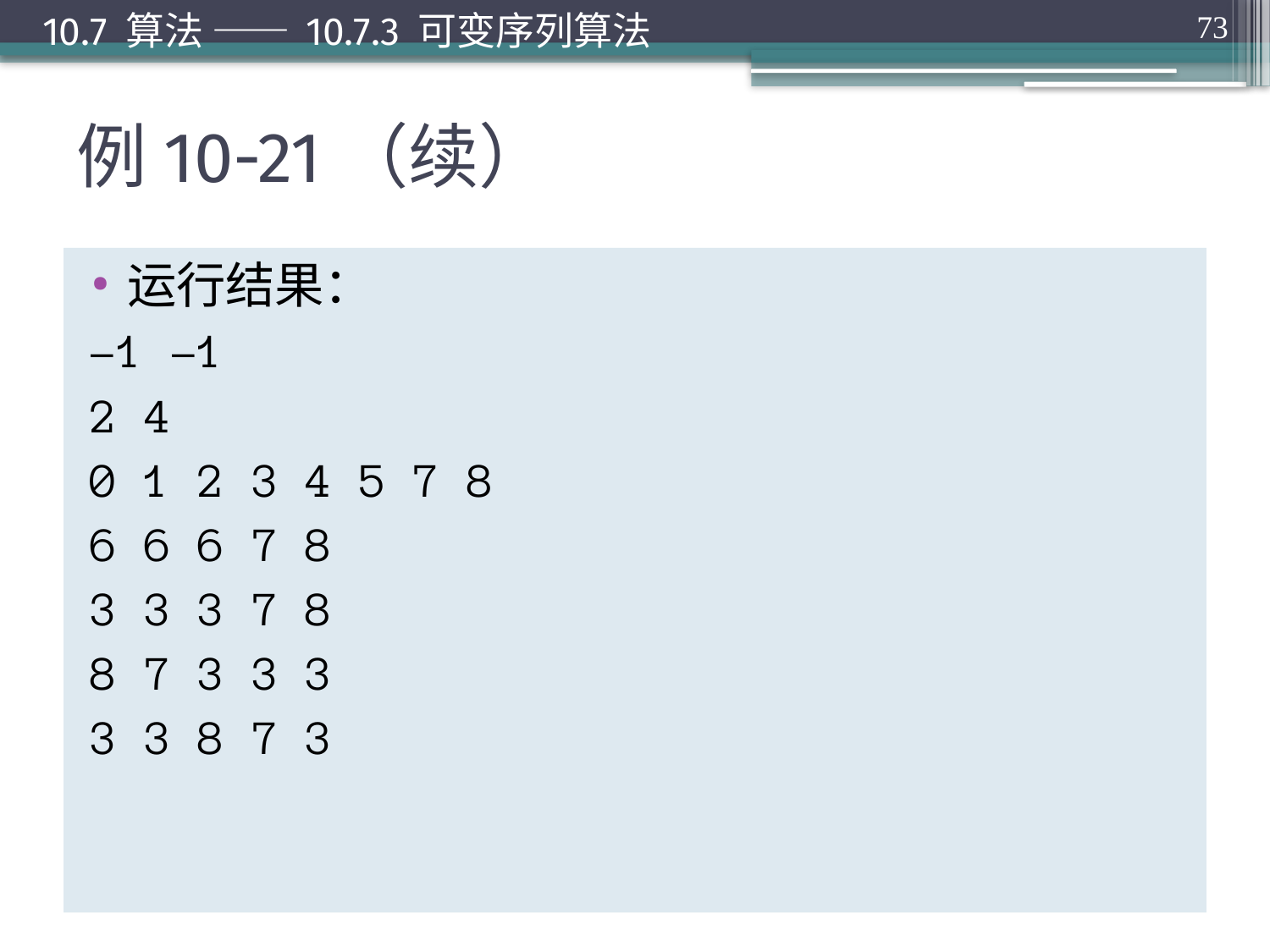

10.7 算法 —— 10.7.3 可变序列算法
73
# 例10-21（续）
运行结果：
-1 -1
2 4
0 1 2 3 4 5 7 8
6 6 6 7 8
3 3 3 7 8
8 7 3 3 3
3 3 8 7 3